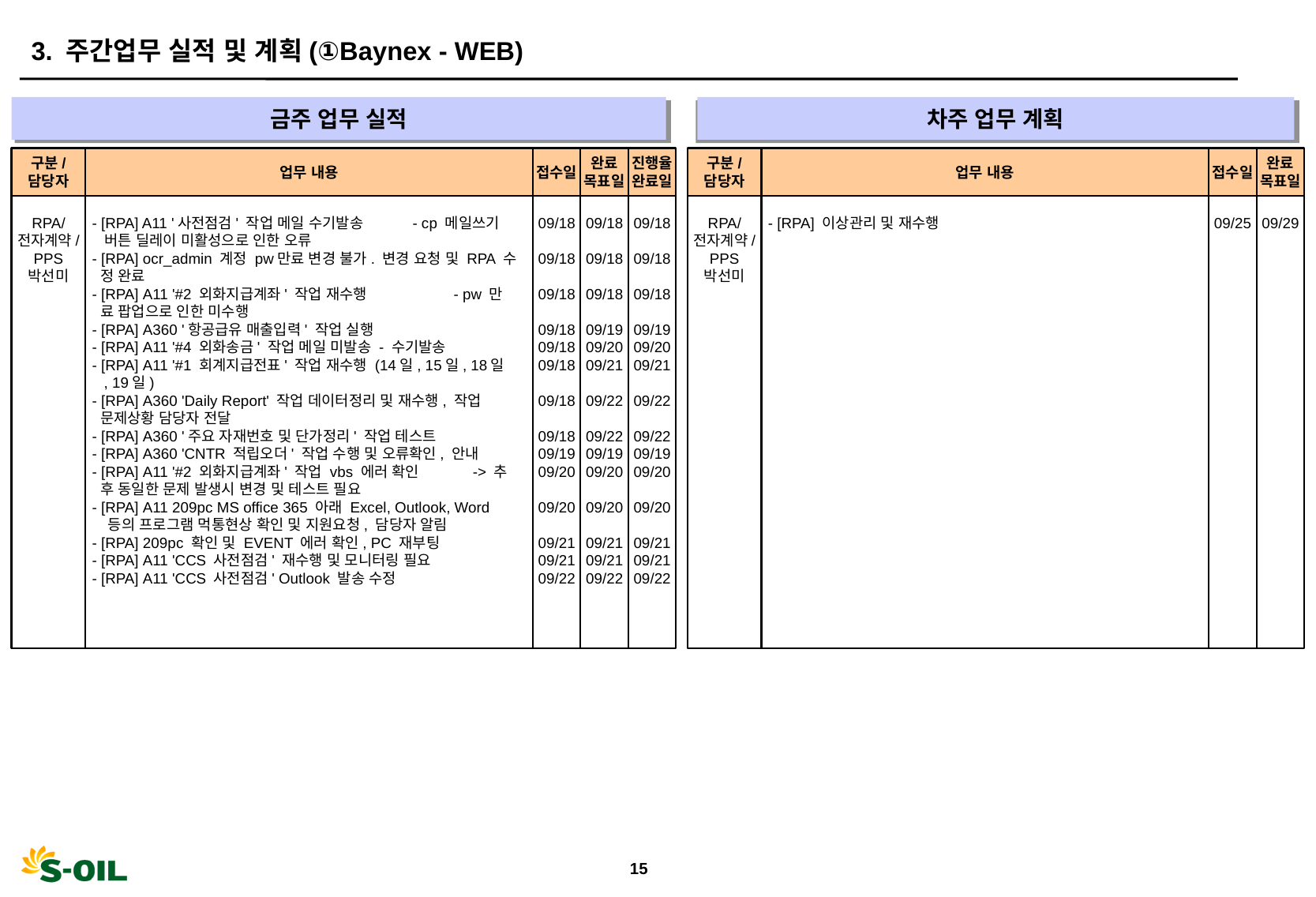

3. 주간업무 실적 및 계획(①Baynex - WEB)
금주 업무 실적
차주 업무 계획
" "
" "
구분/
담당자
업무 내용
접수일
완료
목표일
진행율
완료일
구분/
담당자
업무 내용
접수일
완료
목표일
RPA/
전자계약/
PPS
박선미

- [RPA] A11 '사전점검' 작업 메일 수기발송           - cp 메일쓰기
   버튼 딜레이 미활성으로 인한 오류
- [RPA] ocr_admin 계정 pw만료 변경 불가. 변경 요청 및 RPA 수
  정 완료
- [RPA] A11 '#2 외화지급계좌' 작업 재수행                    - pw 만
  료 팝업으로 인한 미수행
- [RPA] A360 '항공급유 매출입력' 작업 실행
- [RPA] A11 '#4 외화송금' 작업 메일 미발송 - 수기발송
- [RPA] A11 '#1 회계지급전표' 작업 재수행 (14일, 15일, 18일
  , 19일)
- [RPA] A360 'Daily Report' 작업 데이터정리 및 재수행, 작업
  문제상황 담당자 전달
- [RPA] A360 '주요 자재번호 및 단가정리' 작업 테스트
- [RPA] A360 'CNTR 적립오더' 작업 수행 및 오류확인, 안내
- [RPA] A11 '#2 외화지급계좌' 작업 vbs 에러 확인            -> 추
  후 동일한 문제 발생시 변경 및 테스트 필요
- [RPA] A11 209pc MS office 365 아래 Excel, Outlook, Word
   등의 프로그램 먹통현상 확인 및 지원요청, 담당자 알림
- [RPA] 209pc 확인 및 EVENT 에러 확인, PC 재부팅
- [RPA] A11 'CCS 사전점검' 재수행 및 모니터링 필요
- [RPA] A11 'CCS 사전점검' Outlook 발송 수정
09/18
09/18
09/18
09/18
09/18
09/18
09/18
09/18
09/19
09/20
09/20
09/21
09/21
09/22
09/18
09/18
09/18
09/19
09/20
09/21
09/22
09/22
09/19
09/20
09/20
09/21
09/21
09/22
09/18
09/18
09/18
09/19
09/20
09/21
09/22
09/22
09/19
09/20
09/20
09/21
09/21
09/22
RPA/
전자계약/
PPS
박선미

- [RPA] 이상관리 및 재수행
09/25
09/29